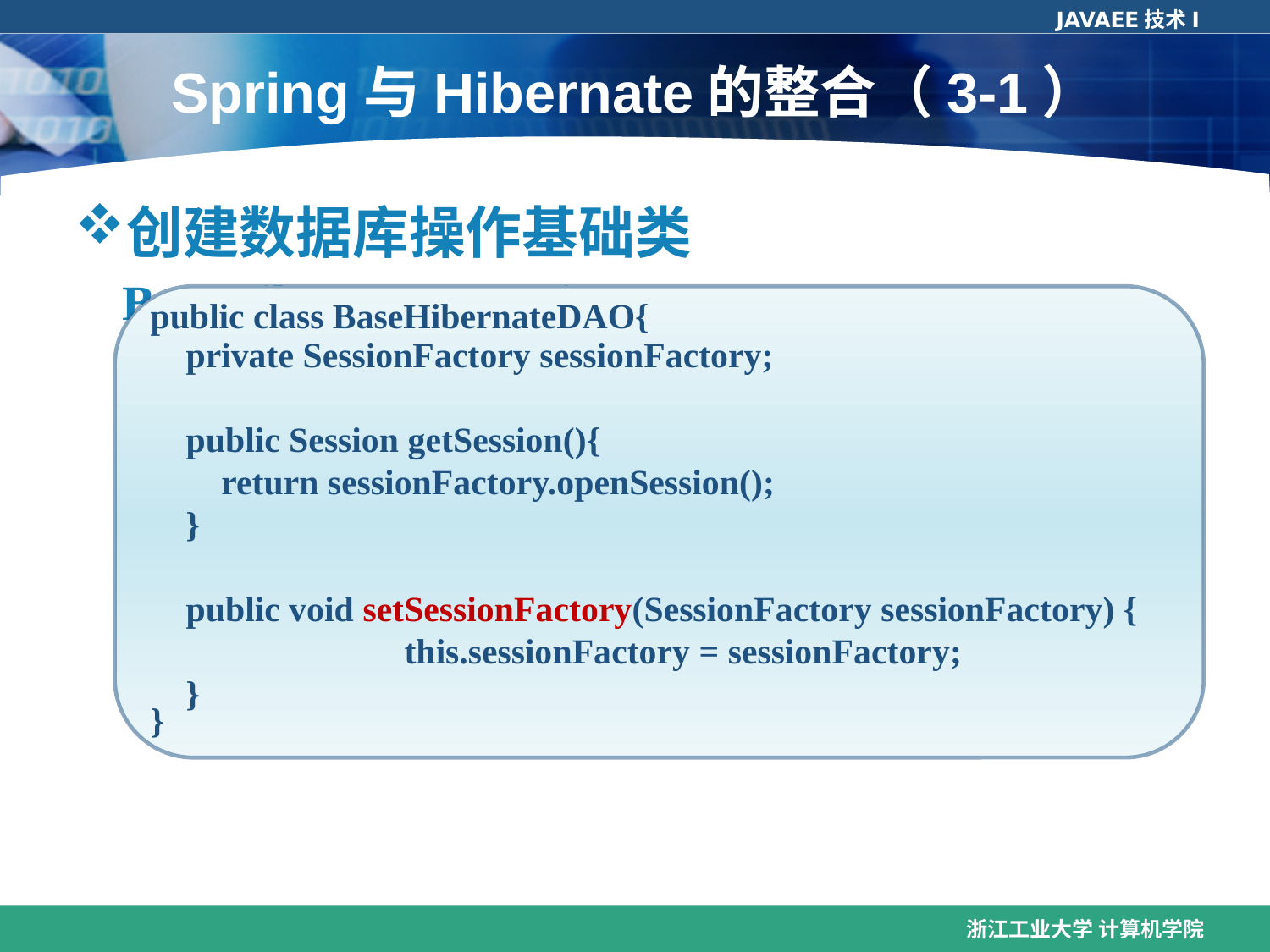

# Spring与Hibernate的整合（3-1）
创建数据库操作基础类BaseHibernateDAO.java
public class BaseHibernateDAO{
    private SessionFactory sessionFactory;

    public Session getSession(){
        return sessionFactory.openSession();
    }

    public void setSessionFactory(SessionFactory sessionFactory) {
		this.sessionFactory = sessionFactory;
    }
}